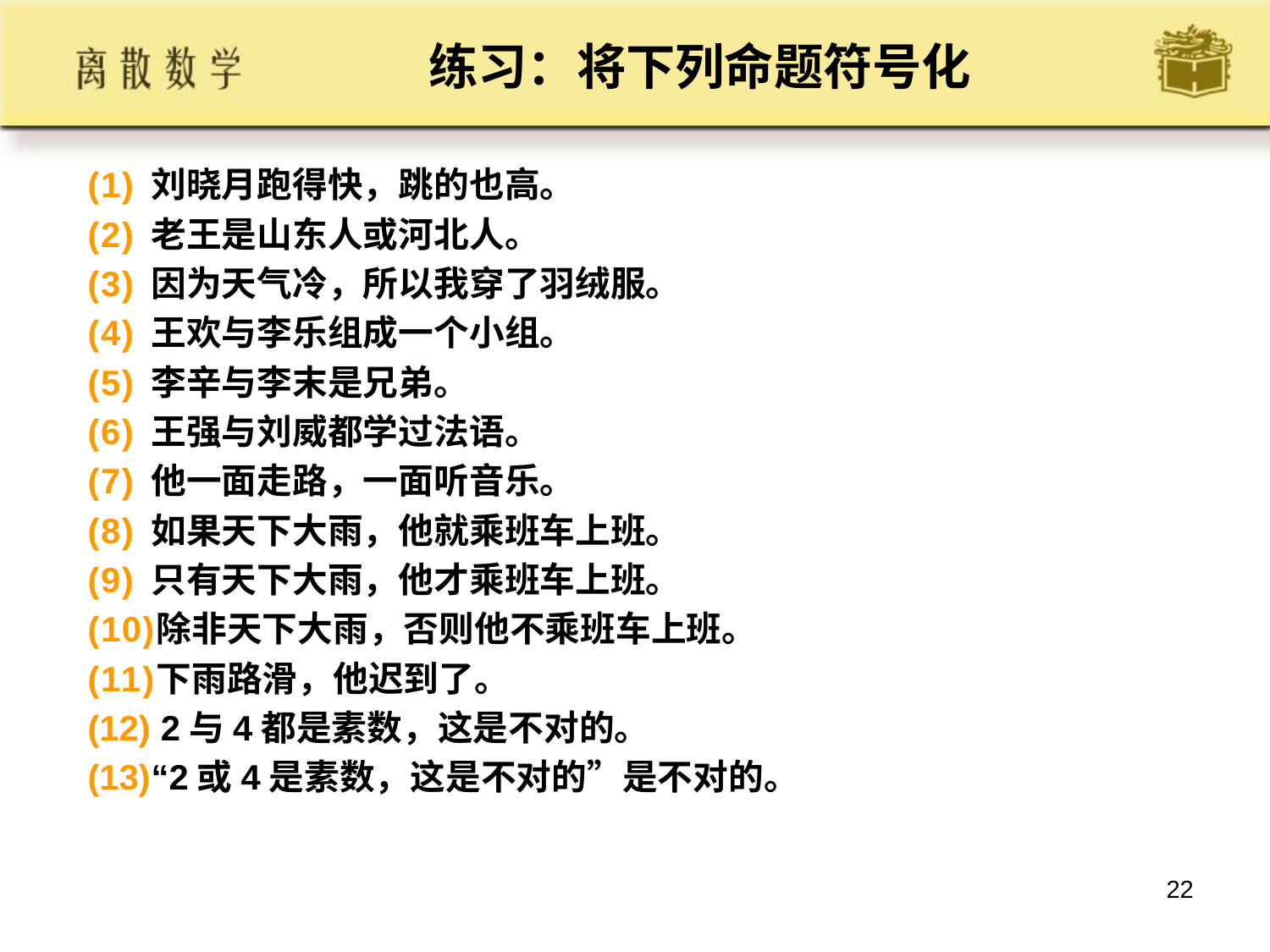

# 练习：将下列命题符号化
刘晓月跑得快，跳的也高。
老王是山东人或河北人。
因为天气冷，所以我穿了羽绒服。
王欢与李乐组成一个小组。
李辛与李末是兄弟。
王强与刘威都学过法语。
他一面走路，一面听音乐。
如果天下大雨，他就乘班车上班。
只有天下大雨，他才乘班车上班。
除非天下大雨，否则他不乘班车上班。
下雨路滑，他迟到了。
 2与4都是素数，这是不对的。
“2或4是素数，这是不对的”是不对的。

22